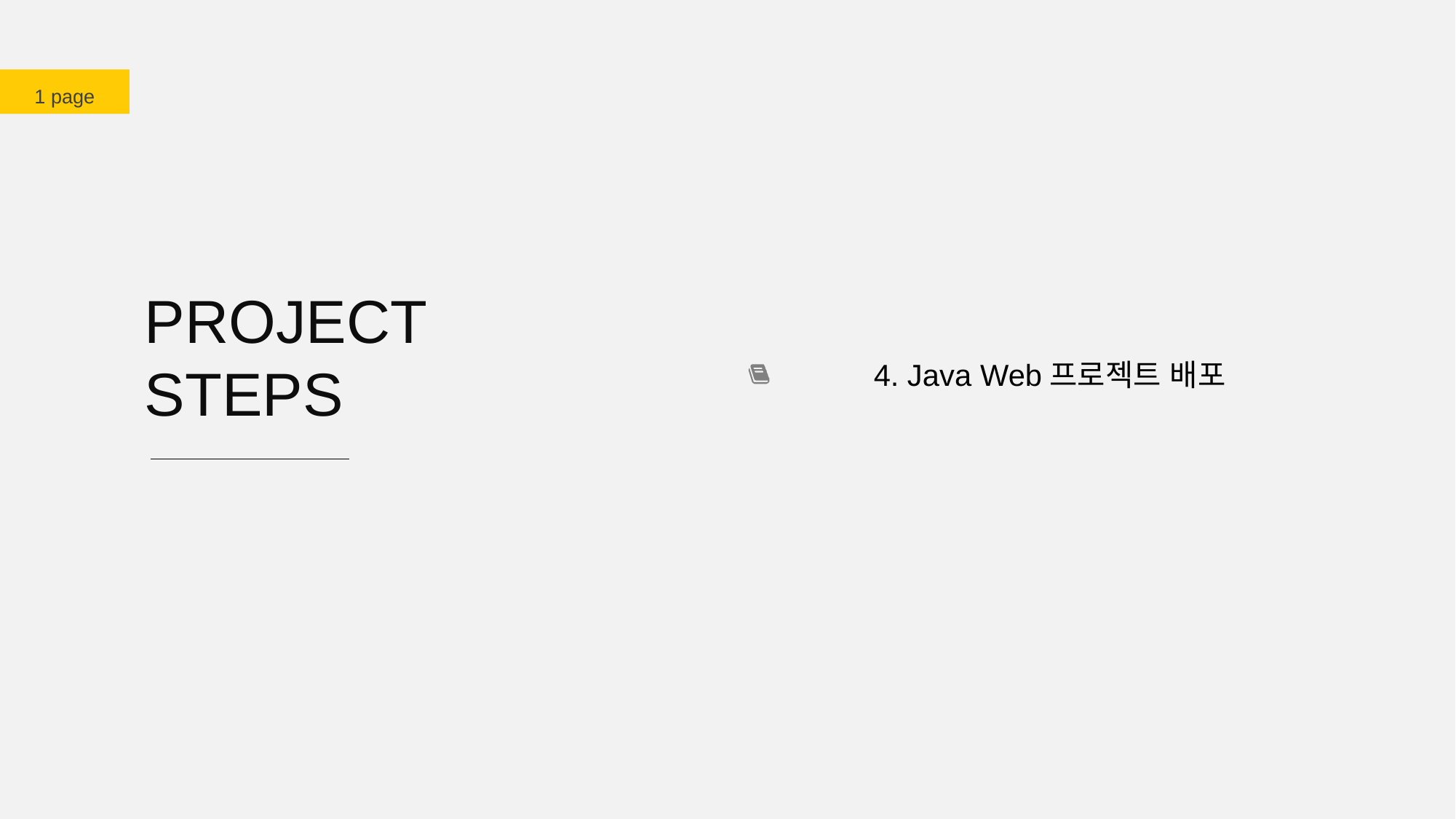

1 page

PROJECT
STEPS
4. Java Web프로젝트 배포